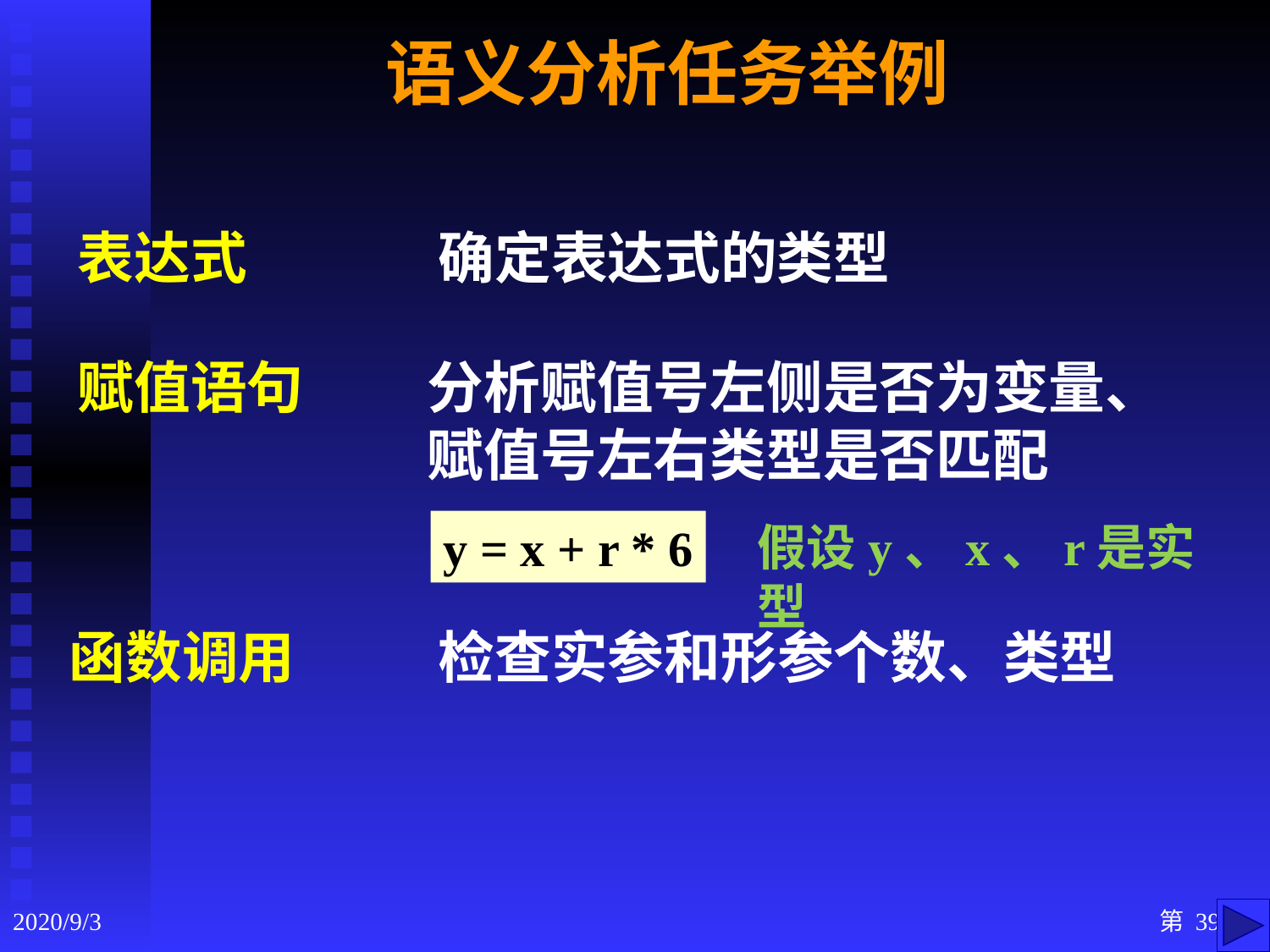

# 语义分析任务举例
表达式
确定表达式的类型
赋值语句
分析赋值号左侧是否为变量、赋值号左右类型是否匹配
假设y、x、r是实型
y = x + r * 6
函数调用
检查实参和形参个数、类型
2020/9/3
第 39 页